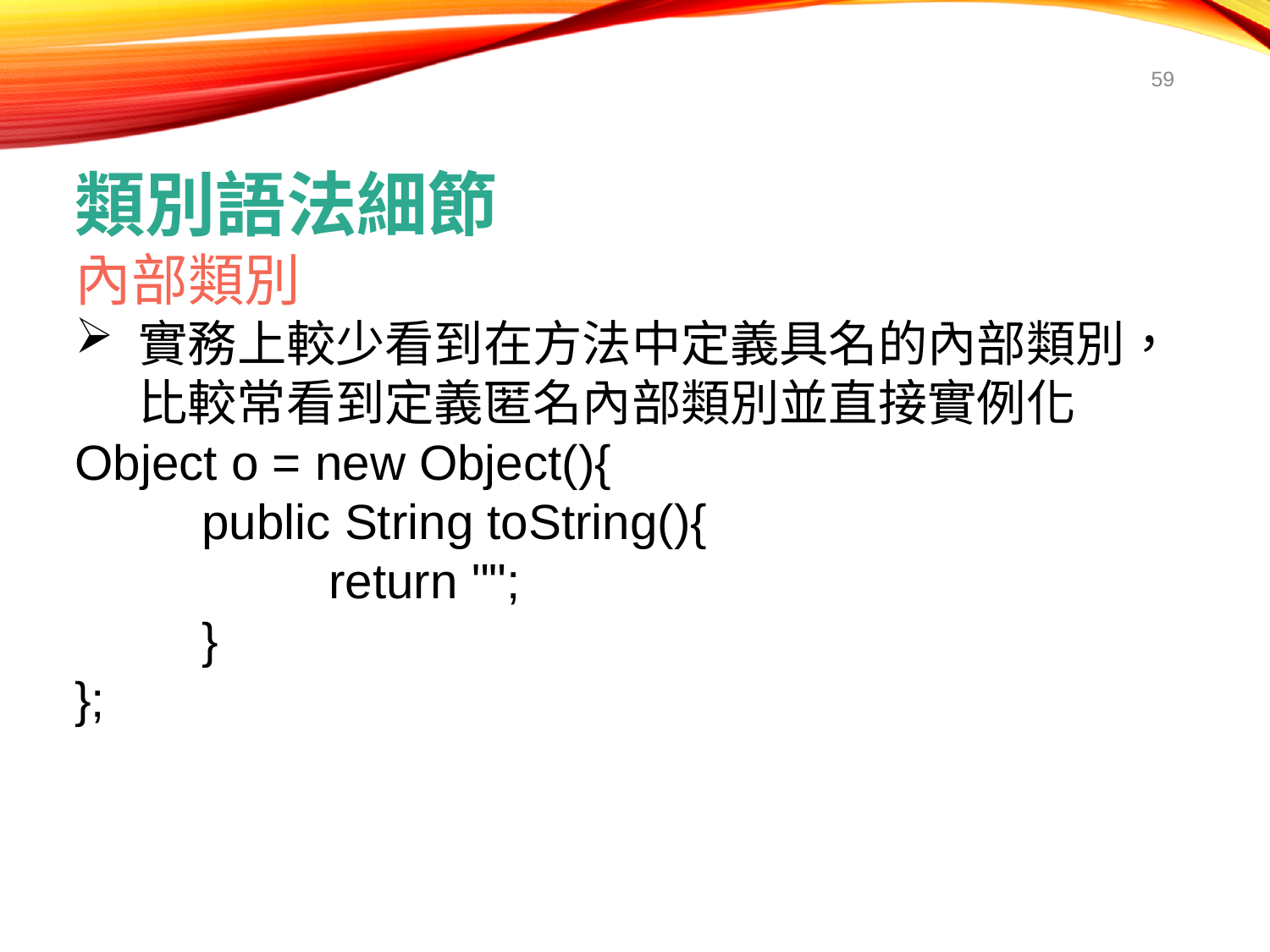

59
類別語法細節
內部類別
實務上較少看到在方法中定義具名的內部類別，比較常看到定義匿名內部類別並直接實例化
Object o = new Object(){
	public String toString(){
		return "";
	}
};